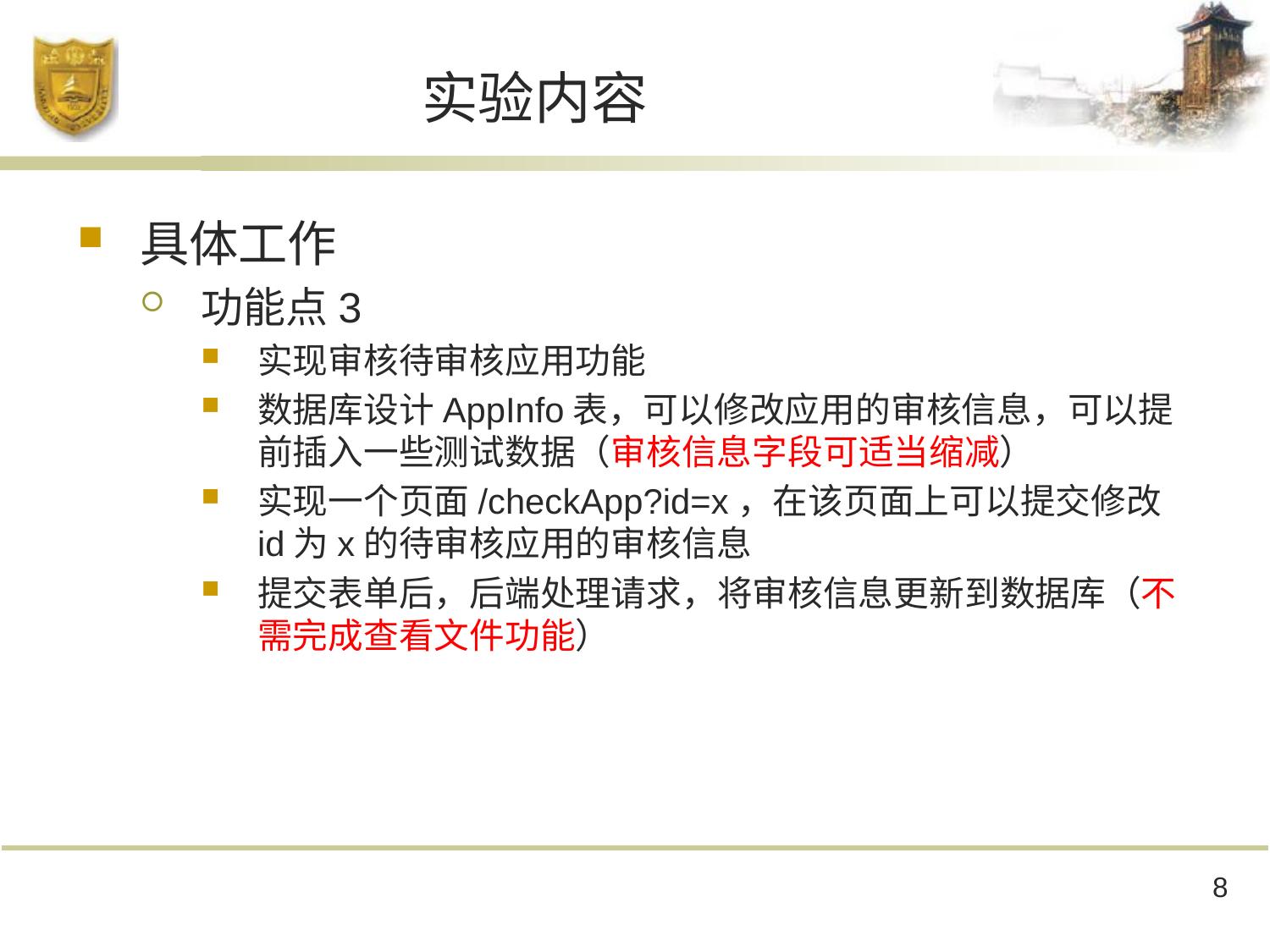

# 实验内容
具体工作
功能点3
实现审核待审核应用功能
数据库设计AppInfo表，可以修改应用的审核信息，可以提前插入一些测试数据（审核信息字段可适当缩减）
实现一个页面/checkApp?id=x，在该页面上可以提交修改id为x的待审核应用的审核信息
提交表单后，后端处理请求，将审核信息更新到数据库（不需完成查看文件功能）
8